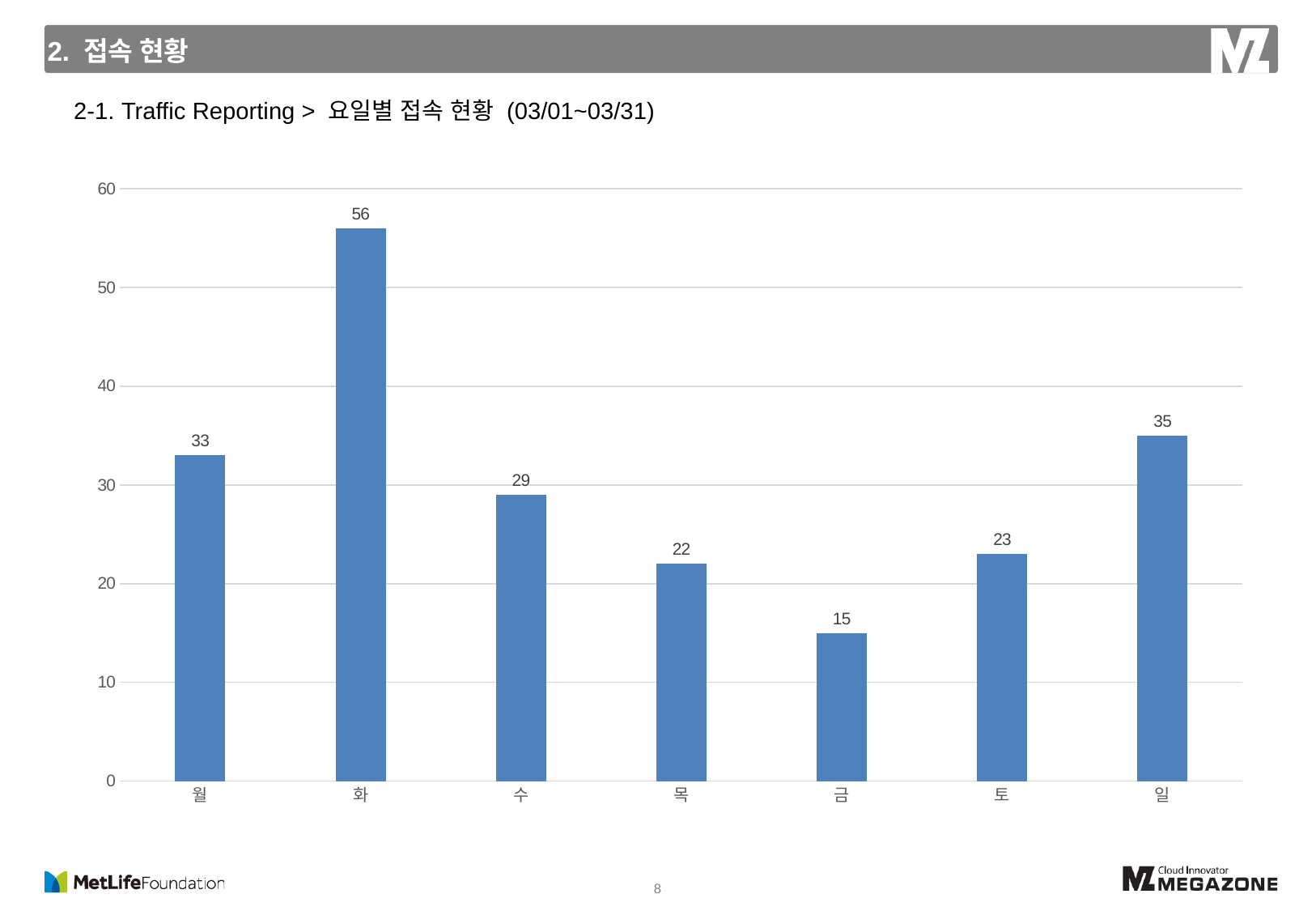

2. 접속 현황
2-1. Traffic Reporting > 요일별 접속 현황 (03/01~03/31)

### Chart

| Category | 계열 1 |
|---|---|
| 월 | 33.0 |
| 화 | 56.0 |
| 수 | 29.0 |
| 목 | 22.0 |
| 금 | 15.0 |
| 토 | 23.0 |
| 일 | 35.0 |
8